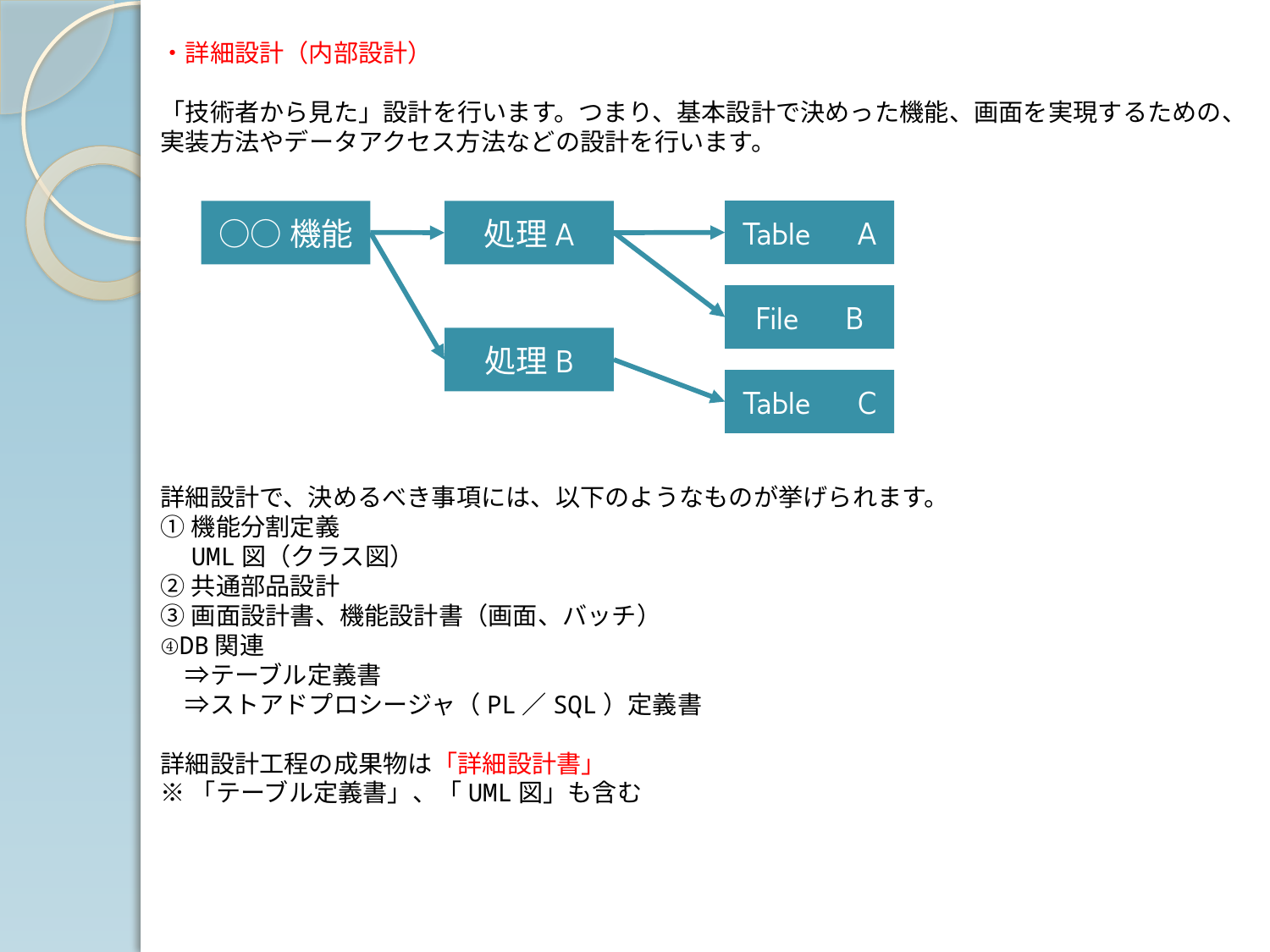

・詳細設計（内部設計）

「技術者から見た」設計を行います。つまり、基本設計で決めった機能、画面を実現するための、実装方法やデータアクセス方法などの設計を行います。

詳細設計で、決めるべき事項には、以下のようなものが挙げられます。
①機能分割定義
　UML図（クラス図）
②共通部品設計
③画面設計書、機能設計書（画面、バッチ）
④DB関連
　⇒テーブル定義書
　⇒ストアドプロシージャ（PL／SQL）定義書

詳細設計工程の成果物は「詳細設計書」
※「テーブル定義書」、「UML図」も含む

Table　A
○○機能
処理A
File　B
処理B
Table　C